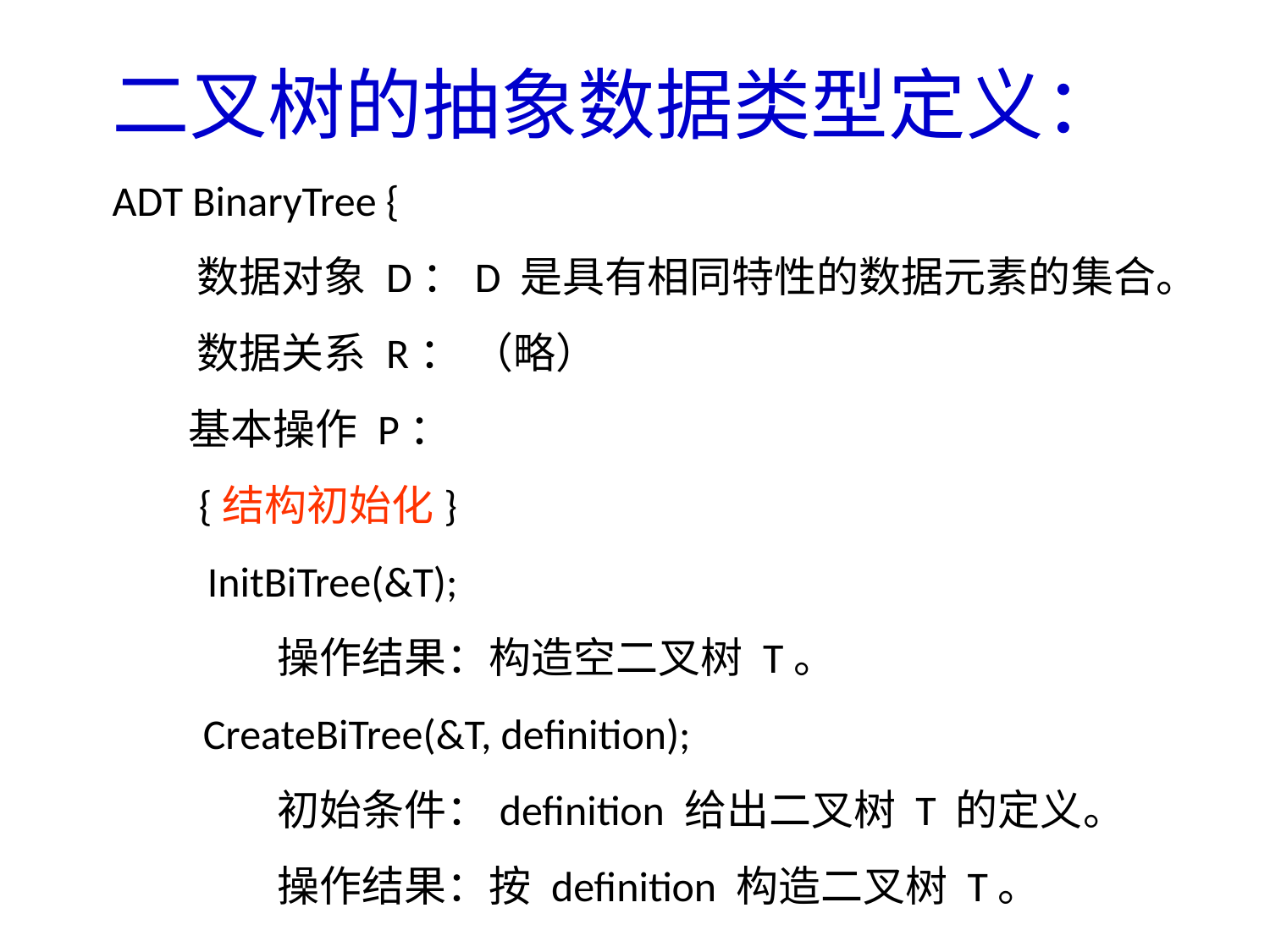

二叉树的抽象数据类型定义：
ADT BinaryTree {
　　数据对象 D：D 是具有相同特性的数据元素的集合。
　　数据关系 R： （略）
        基本操作 P：
        {结构初始化}
　　InitBiTree(&T);
　　　    操作结果：构造空二叉树 T。
    　CreateBiTree(&T, definition);
　　　    初始条件：definition 给出二叉树 T 的定义。
　　　    操作结果：按 definition 构造二叉树 T。